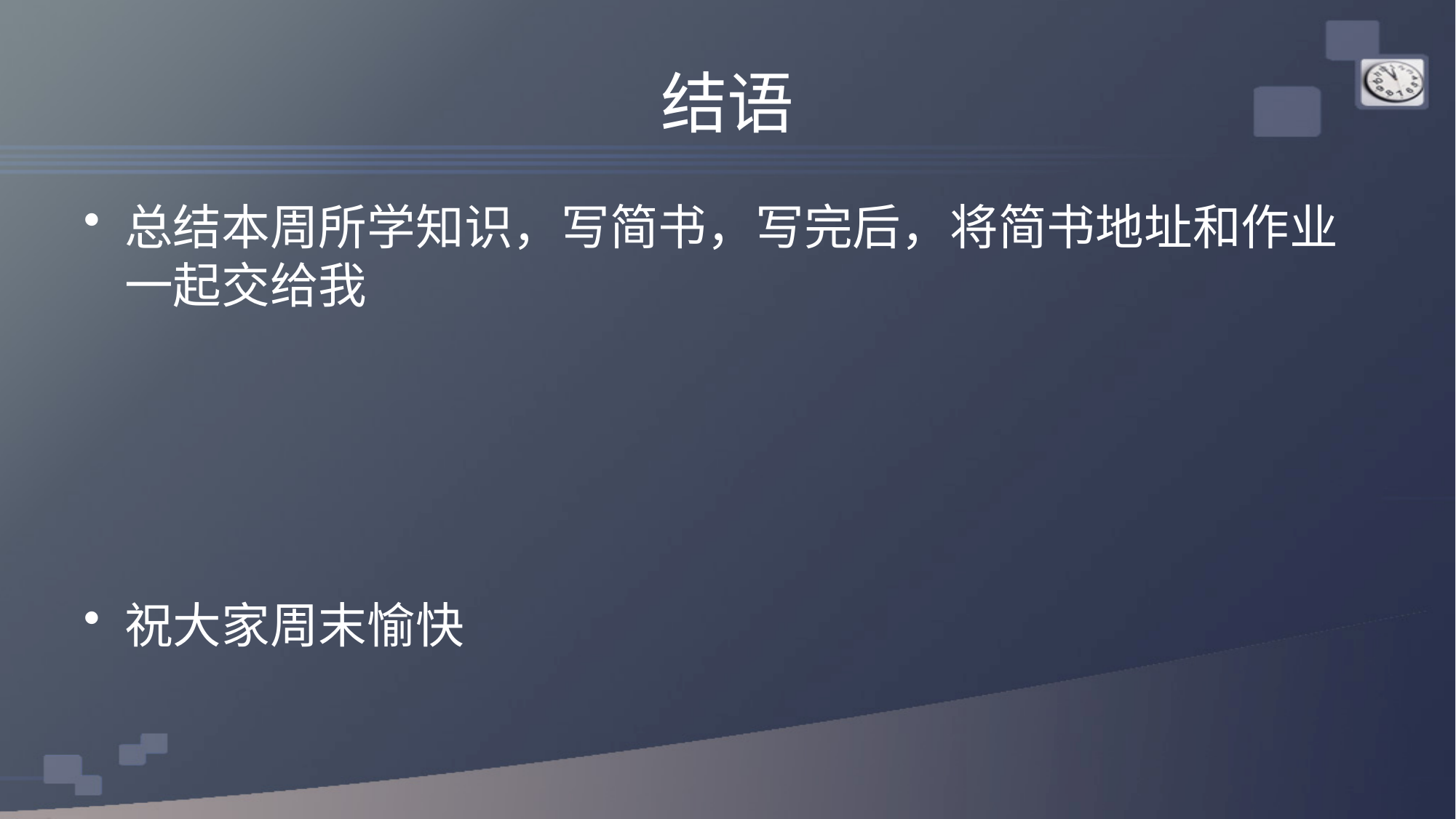

# 结语
总结本周所学知识，写简书，写完后，将简书地址和作业一起交给我

祝大家周末愉快